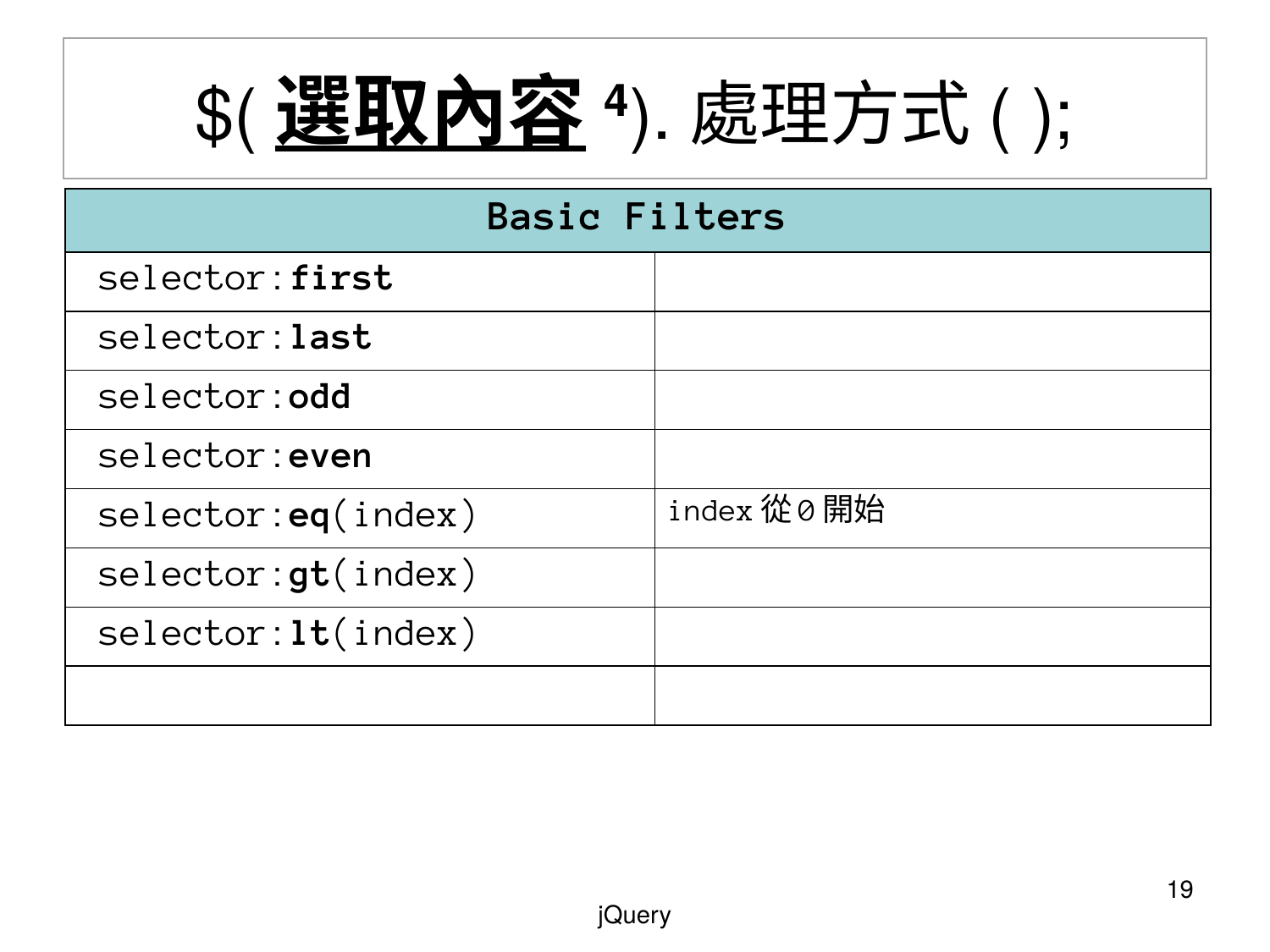

# $(選取內容4).處理方式( );
| Basic Filters |  |
| --- | --- |
| selector:first |  |
| selector:last |  |
| selector:odd |  |
| selector:even |  |
| selector:eq(index) | index從0開始 |
| selector:gt(index) |  |
| selector:lt(index) |  |
|  |  |
19
jQuery